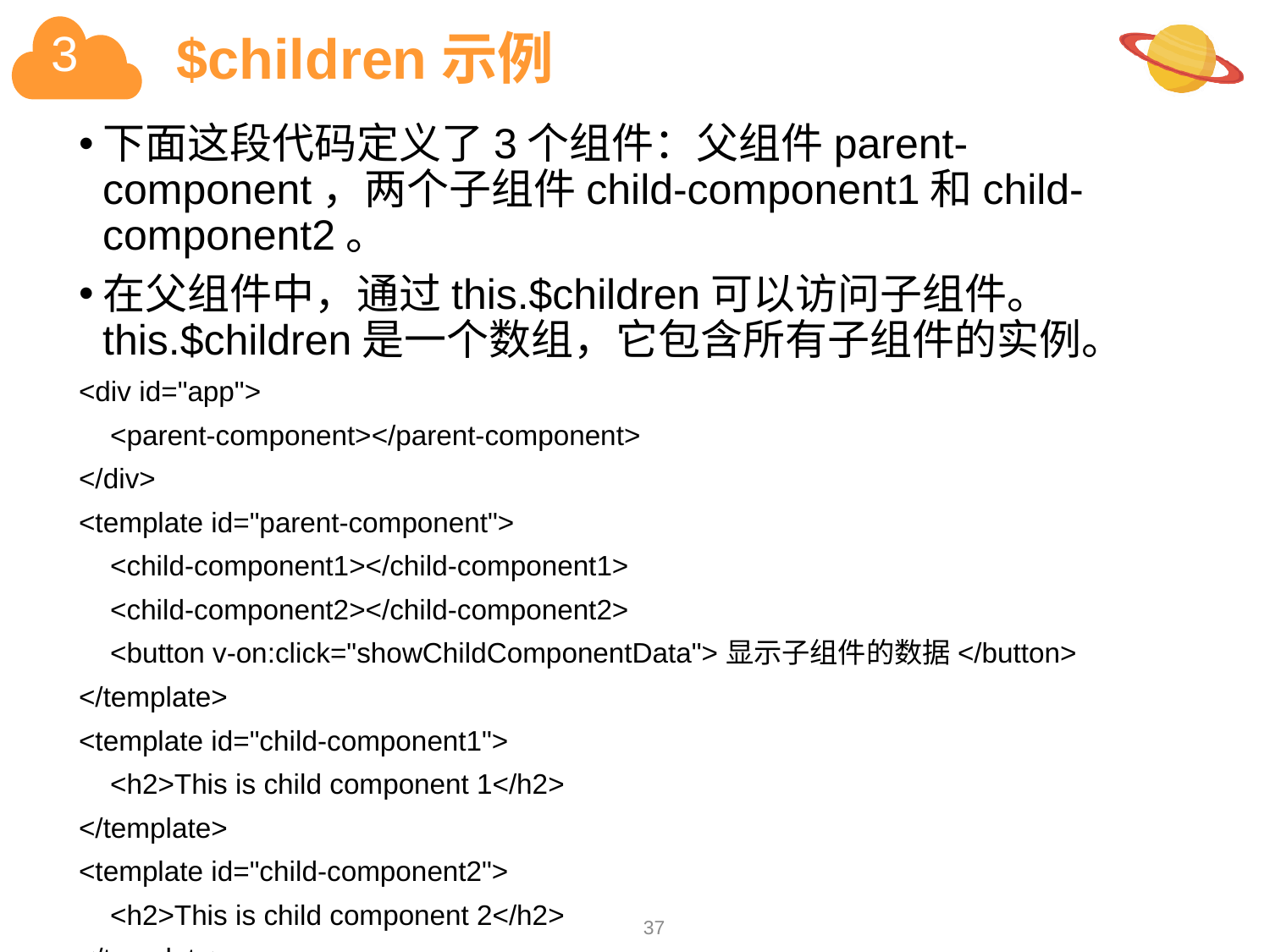

# $children示例
下面这段代码定义了3个组件：父组件parent-component，两个子组件child-component1和child-component2。
在父组件中，通过this.$children可以访问子组件。
this.$children是一个数组，它包含所有子组件的实例。
<div id="app">
    <parent-component></parent-component>
</div>
<template id="parent-component">
    <child-component1></child-component1>
    <child-component2></child-component2>
    <button v-on:click="showChildComponentData">显示子组件的数据</button>
</template>
<template id="child-component1">
    <h2>This is child component 1</h2>
</template>
<template id="child-component2">
    <h2>This is child component 2</h2>
</template>

37